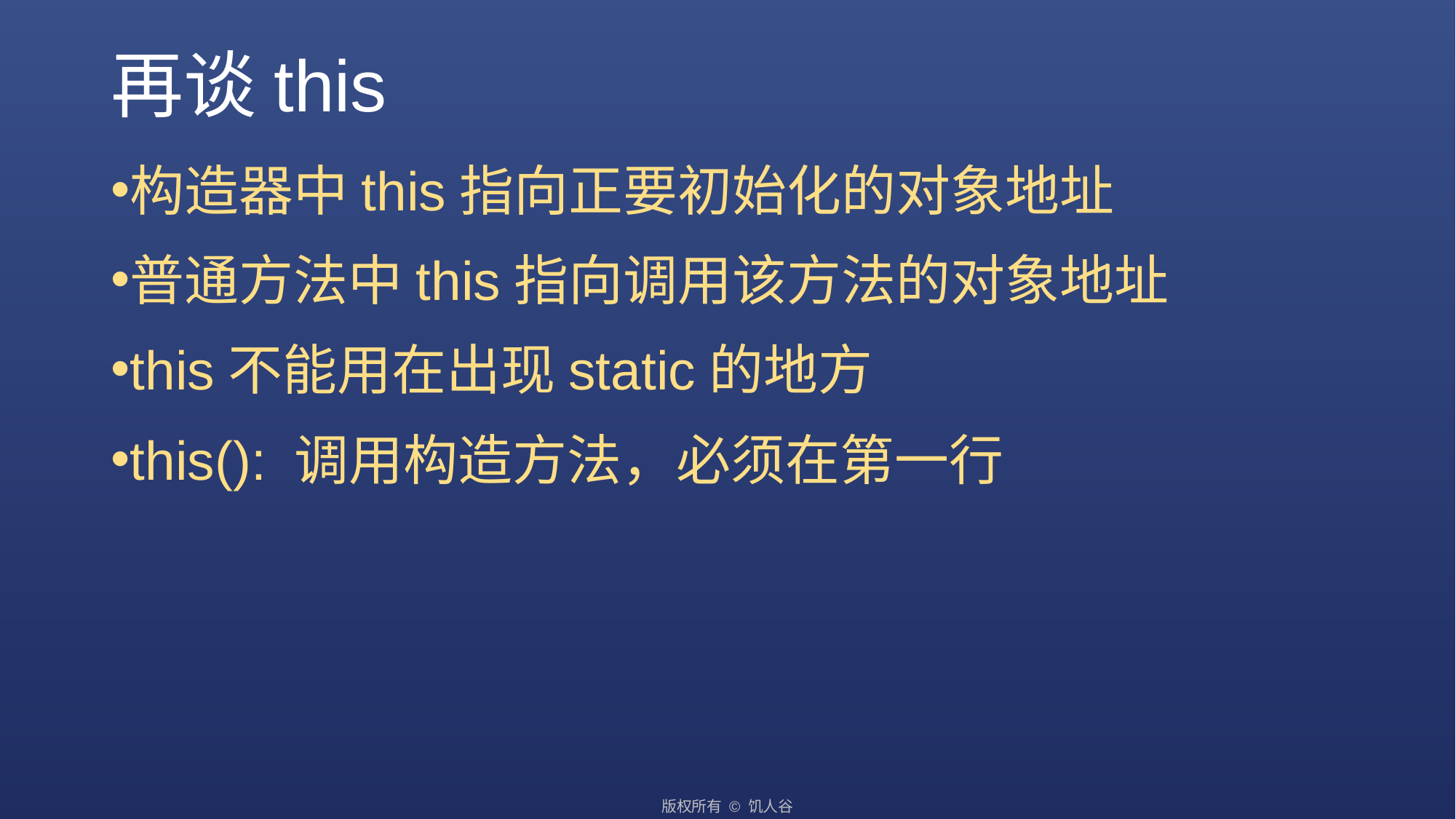

# 再谈this
构造器中this指向正要初始化的对象地址
普通方法中this指向调用该方法的对象地址
this不能用在出现static的地方
this(): 调用构造方法，必须在第一行